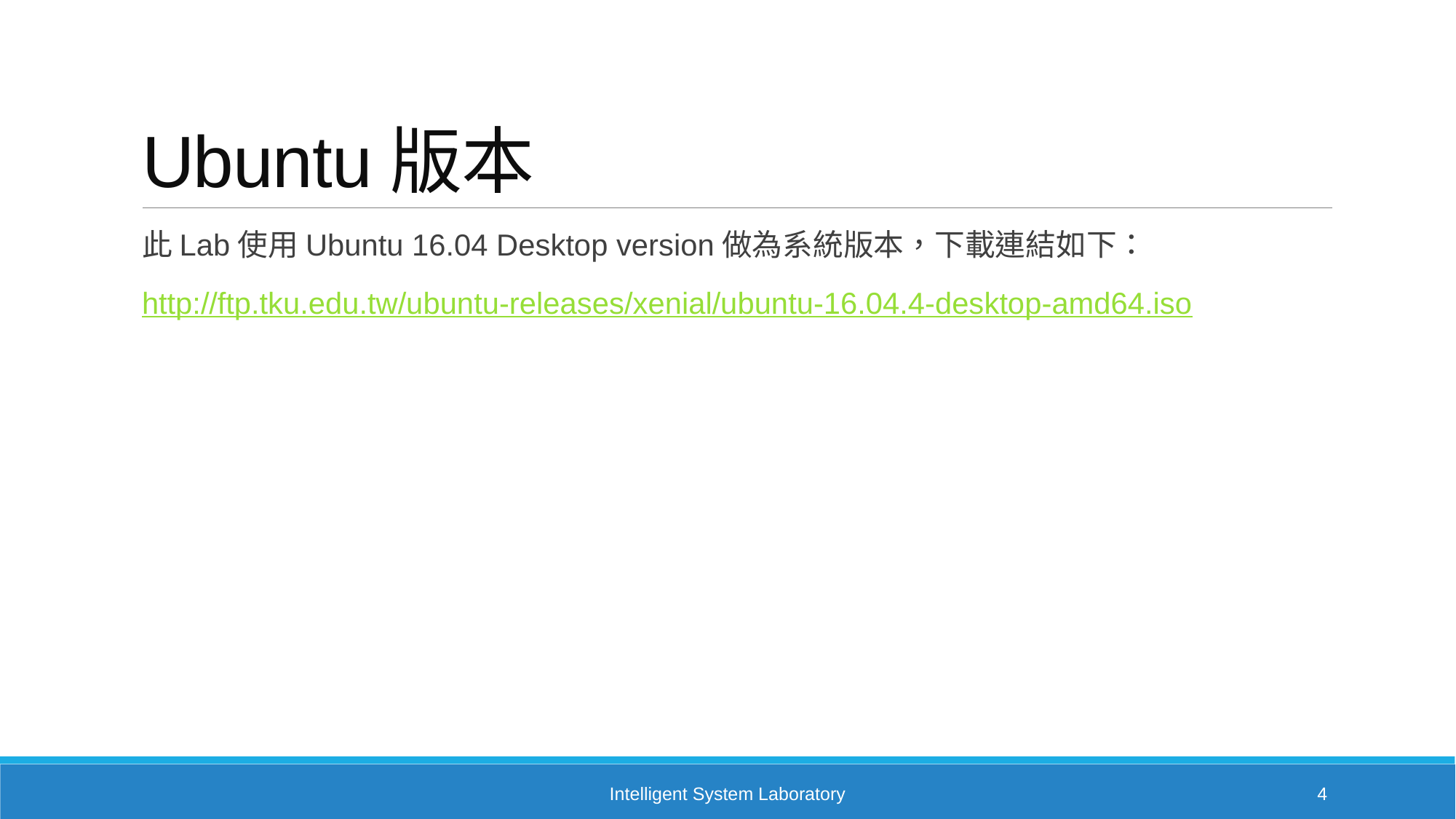

# Ubuntu版本
此Lab使用Ubuntu 16.04 Desktop version做為系統版本，下載連結如下：
http://ftp.tku.edu.tw/ubuntu-releases/xenial/ubuntu-16.04.4-desktop-amd64.iso

Intelligent System Laboratory
4